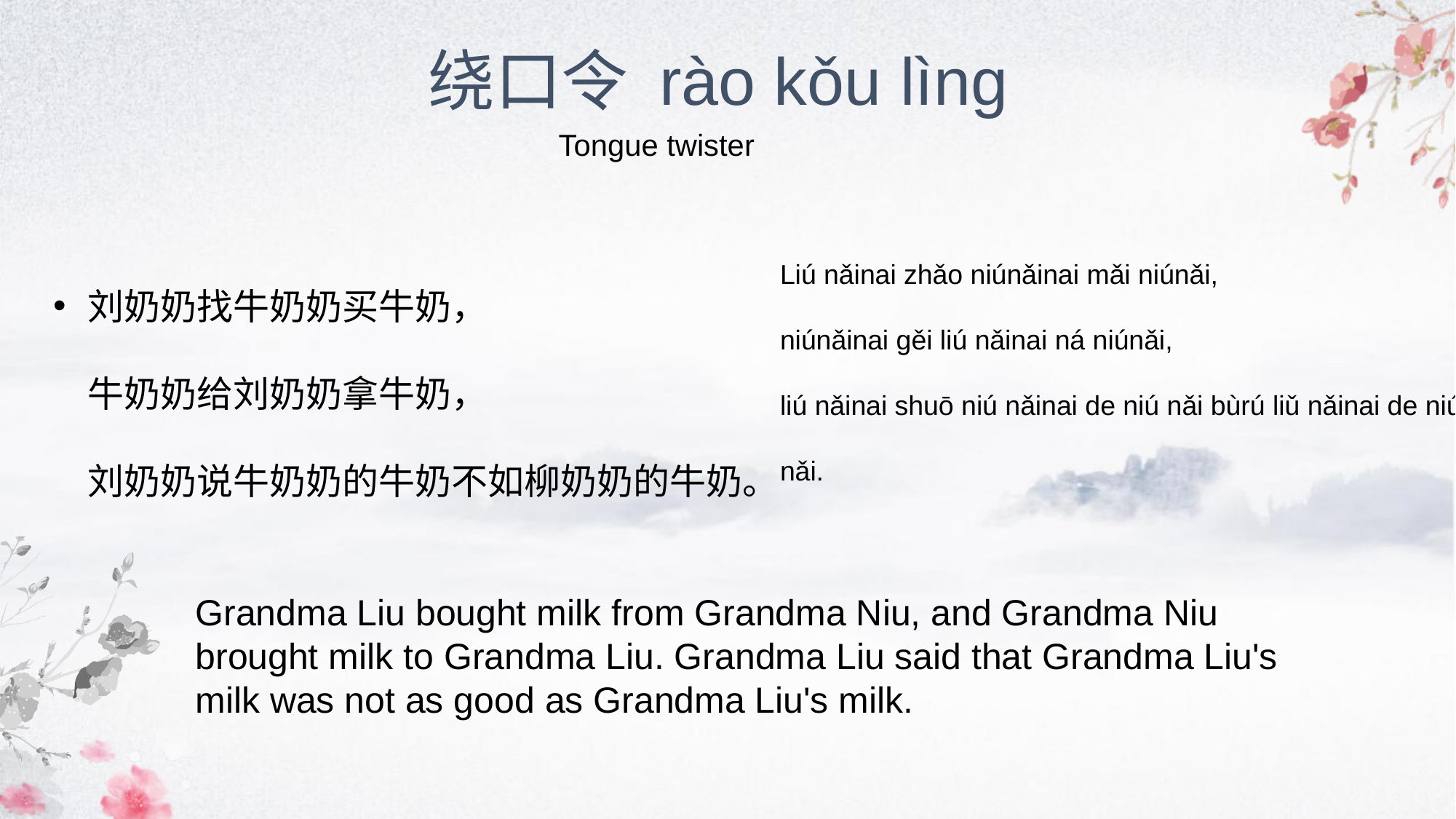

绕口令 rào kǒu lìng
Tongue twister
Liú nǎinai zhǎo niúnǎinai mǎi niúnǎi,
niúnǎinai gěi liú nǎinai ná niúnǎi,
liú nǎinai shuō niú nǎinai de niú nǎi bùrú liǔ nǎinai de niú nǎi.
刘奶奶找牛奶奶买牛奶，
牛奶奶给刘奶奶拿牛奶，
刘奶奶说牛奶奶的牛奶不如柳奶奶的牛奶。
Grandma Liu bought milk from Grandma Niu, and Grandma Niu brought milk to Grandma Liu. Grandma Liu said that Grandma Liu's milk was not as good as Grandma Liu's milk.